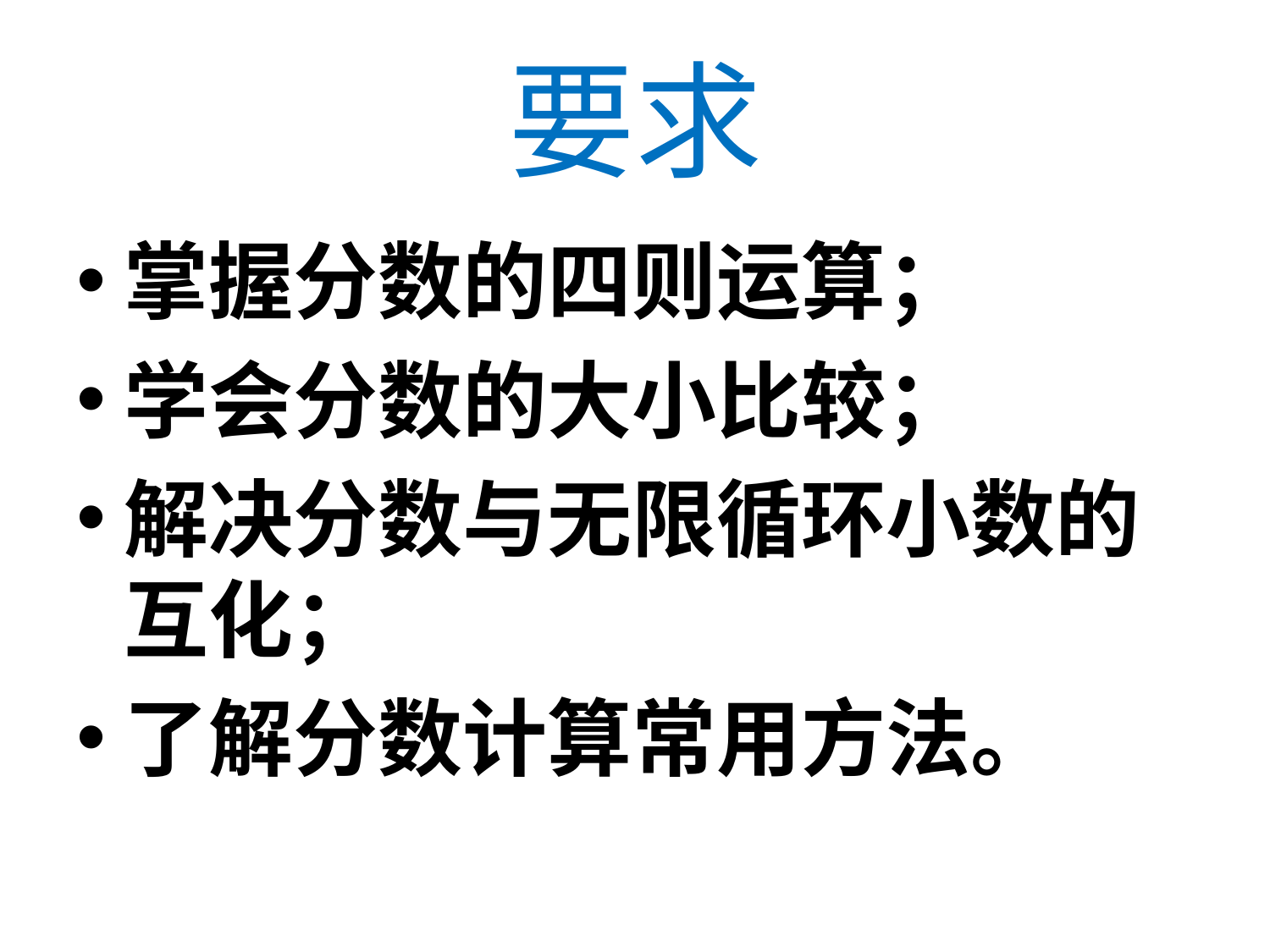

# 要求
掌握分数的四则运算；
学会分数的大小比较；
解决分数与无限循环小数的互化；
了解分数计算常用方法。